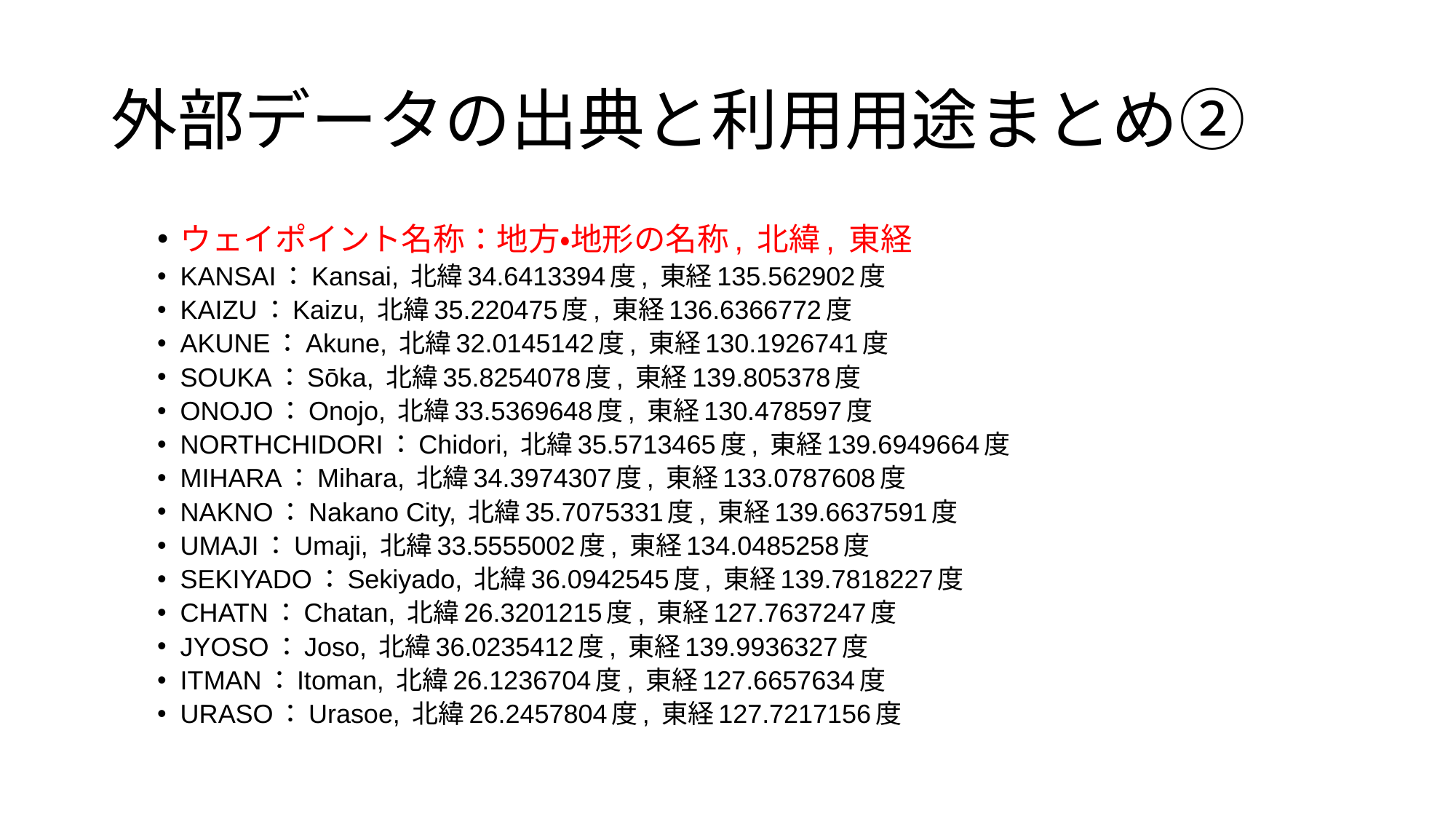

# 外部データの出典と利用用途まとめ②
ウェイポイント名称：地方・地形の名称, 北緯, 東経
KANSAI：Kansai, 北緯34.6413394度, 東経135.562902度
KAIZU：Kaizu, 北緯35.220475度, 東経136.6366772度
AKUNE：Akune, 北緯32.0145142度, 東経130.1926741度
SOUKA：Sōka, 北緯35.8254078度, 東経139.805378度
ONOJO：Onojo, 北緯33.5369648度, 東経130.478597度
NORTHCHIDORI：Chidori, 北緯35.5713465度, 東経139.6949664度
MIHARA：Mihara, 北緯34.3974307度, 東経133.0787608度
NAKNO：Nakano City, 北緯35.7075331度, 東経139.6637591度
UMAJI：Umaji, 北緯33.5555002度, 東経134.0485258度
SEKIYADO：Sekiyado, 北緯36.0942545度, 東経139.7818227度
CHATN：Chatan, 北緯26.3201215度, 東経127.7637247度
JYOSO：Joso, 北緯36.0235412度, 東経139.9936327度
ITMAN：Itoman, 北緯26.1236704度, 東経127.6657634度
URASO：Urasoe, 北緯26.2457804度, 東経127.7217156度